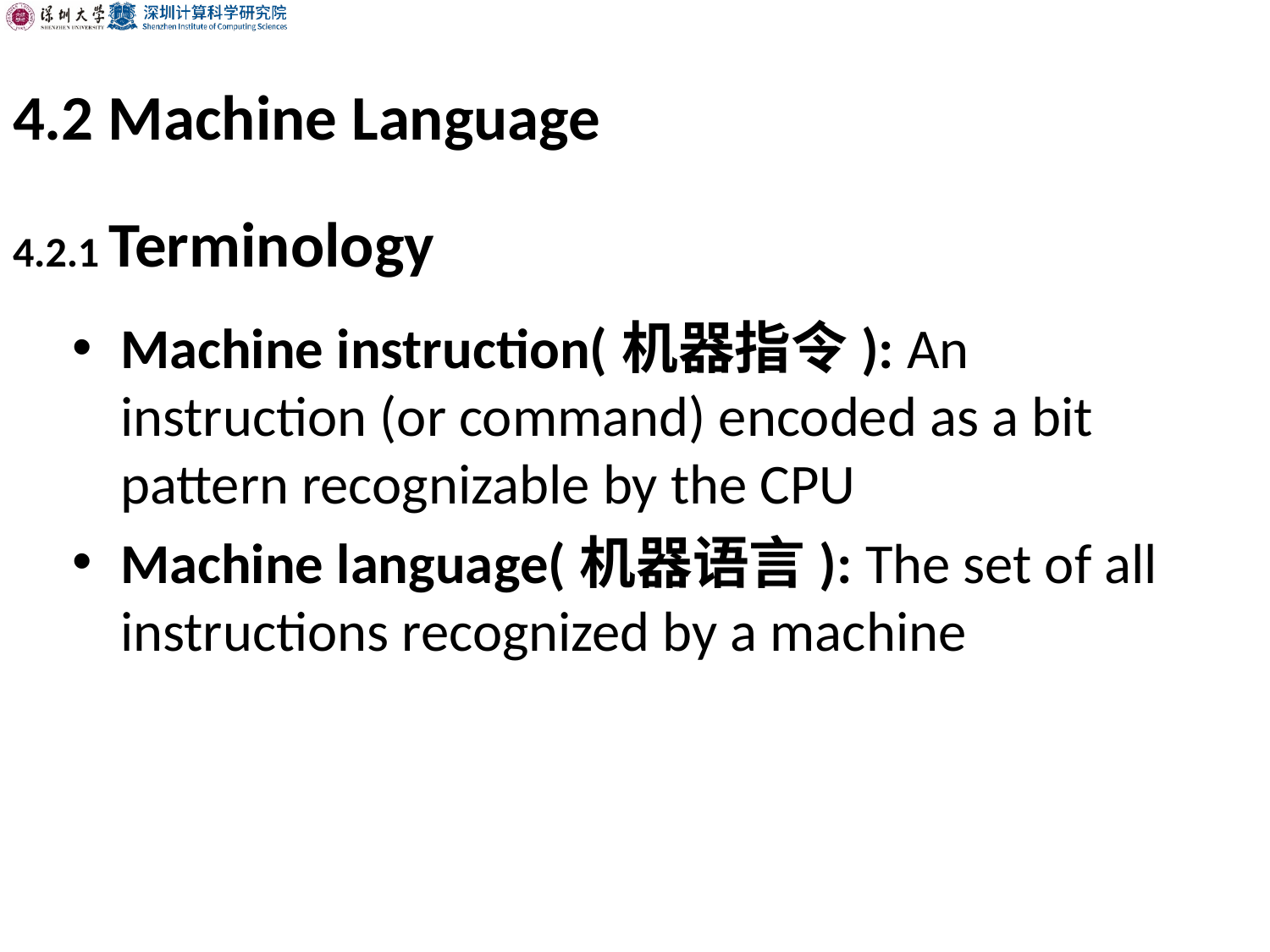

# 4.2 Machine Language 4.2.1 Terminology
Machine instruction(机器指令): An instruction (or command) encoded as a bit pattern recognizable by the CPU
Machine language(机器语言): The set of all instructions recognized by a machine